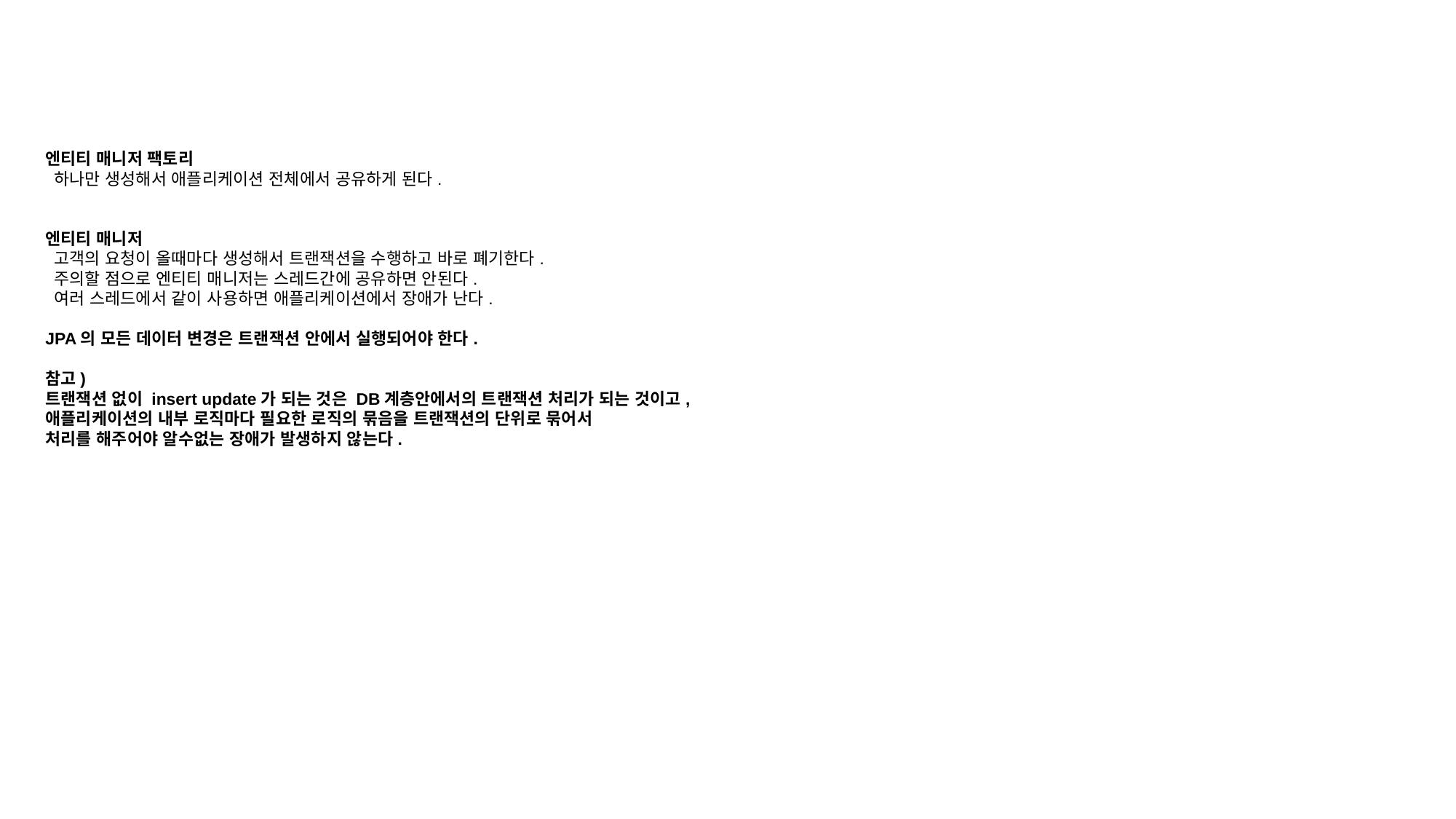

엔티티 매니저 팩토리
 하나만 생성해서 애플리케이션 전체에서 공유하게 된다.

엔티티 매니저
 고객의 요청이 올때마다 생성해서 트랜잭션을 수행하고 바로 폐기한다.
 주의할 점으로 엔티티 매니저는 스레드간에 공유하면 안된다.
 여러 스레드에서 같이 사용하면 애플리케이션에서 장애가 난다.

JPA의 모든 데이터 변경은 트랜잭션 안에서 실행되어야 한다.

참고)
트랜잭션 없이 insert update가 되는 것은 DB계층안에서의 트랜잭션 처리가 되는 것이고,
애플리케이션의 내부 로직마다 필요한 로직의 묶음을 트랜잭션의 단위로 묶어서
처리를 해주어야 알수없는 장애가 발생하지 않는다.